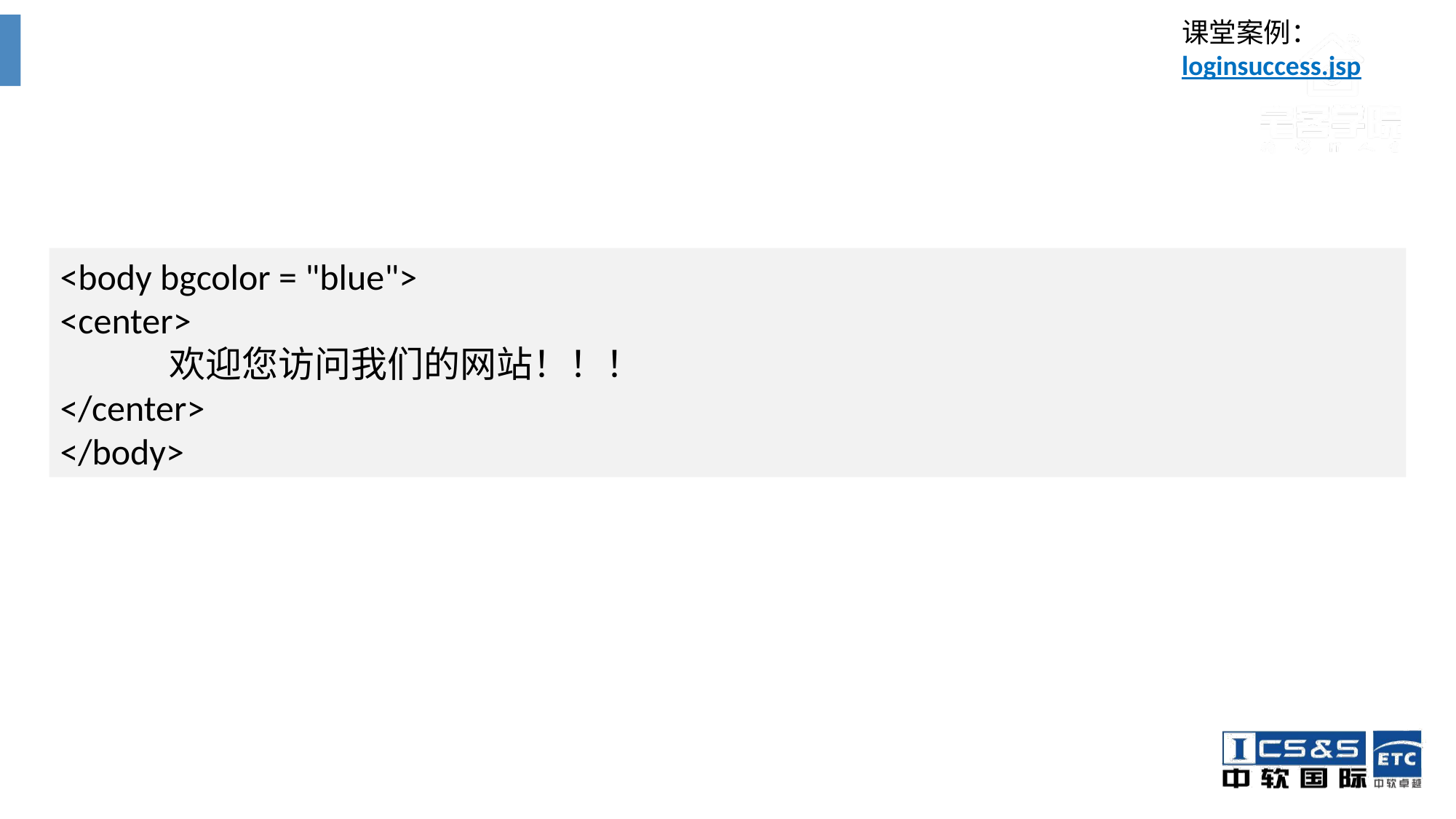

课堂案例：
loginsuccess.jsp
<body bgcolor = "blue">
<center>
	欢迎您访问我们的网站！！！
</center>
</body>